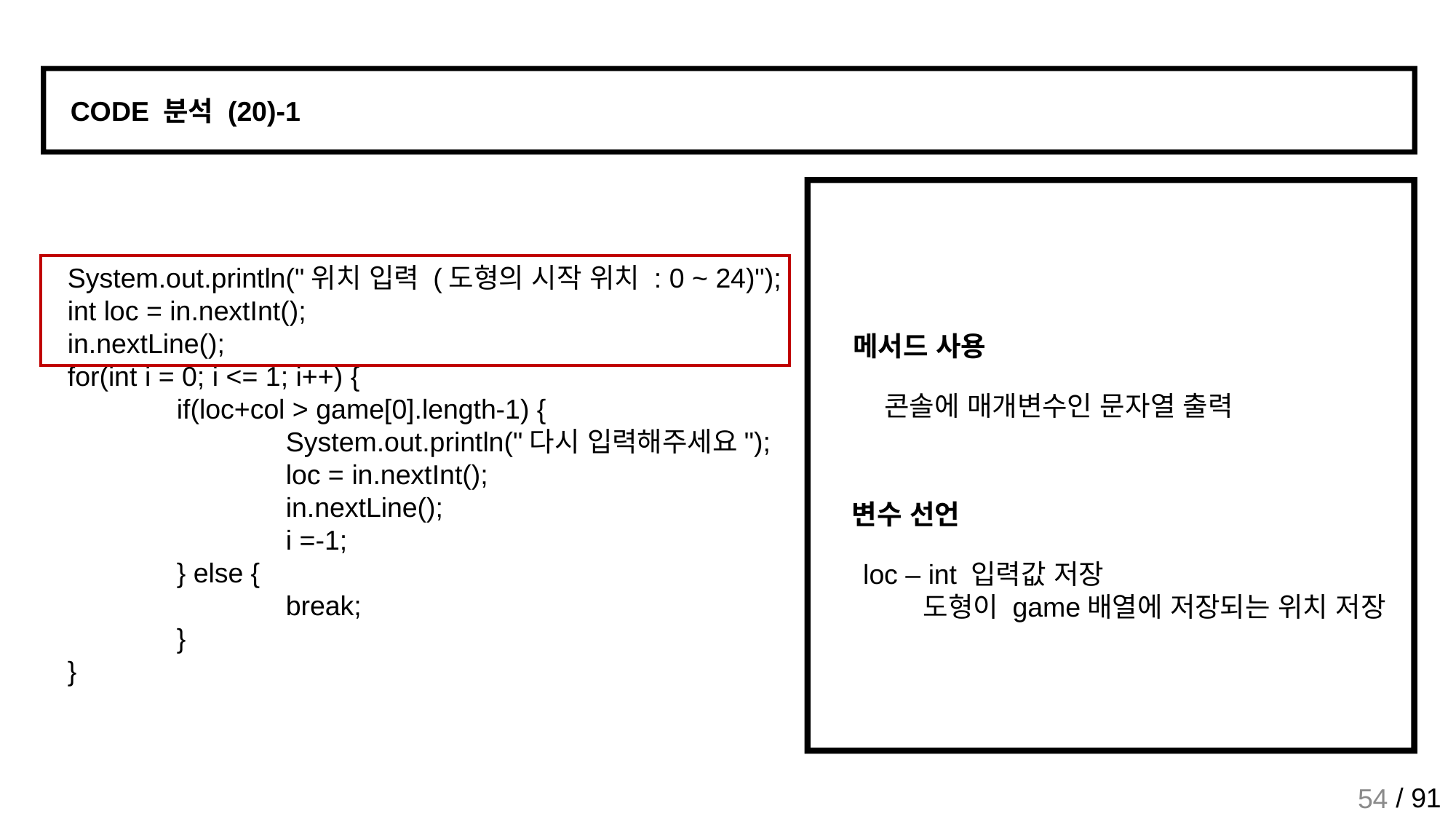

CODE 분석 (20)-1

	System.out.println("위치 입력 (도형의 시작 위치 : 0 ~ 24)");
	int loc = in.nextInt();
	in.nextLine();
	for(int i = 0; i <= 1; i++) {
		if(loc+col > game[0].length-1) {
			System.out.println("다시 입력해주세요");
			loc = in.nextInt();
			in.nextLine();
			i =-1;
		} else {
			break;
		}
	}
메서드 사용
콘솔에 매개변수인 문자열 출력
변수 선언
loc – int 입력값 저장
       도형이 game배열에 저장되는 위치 저장
54